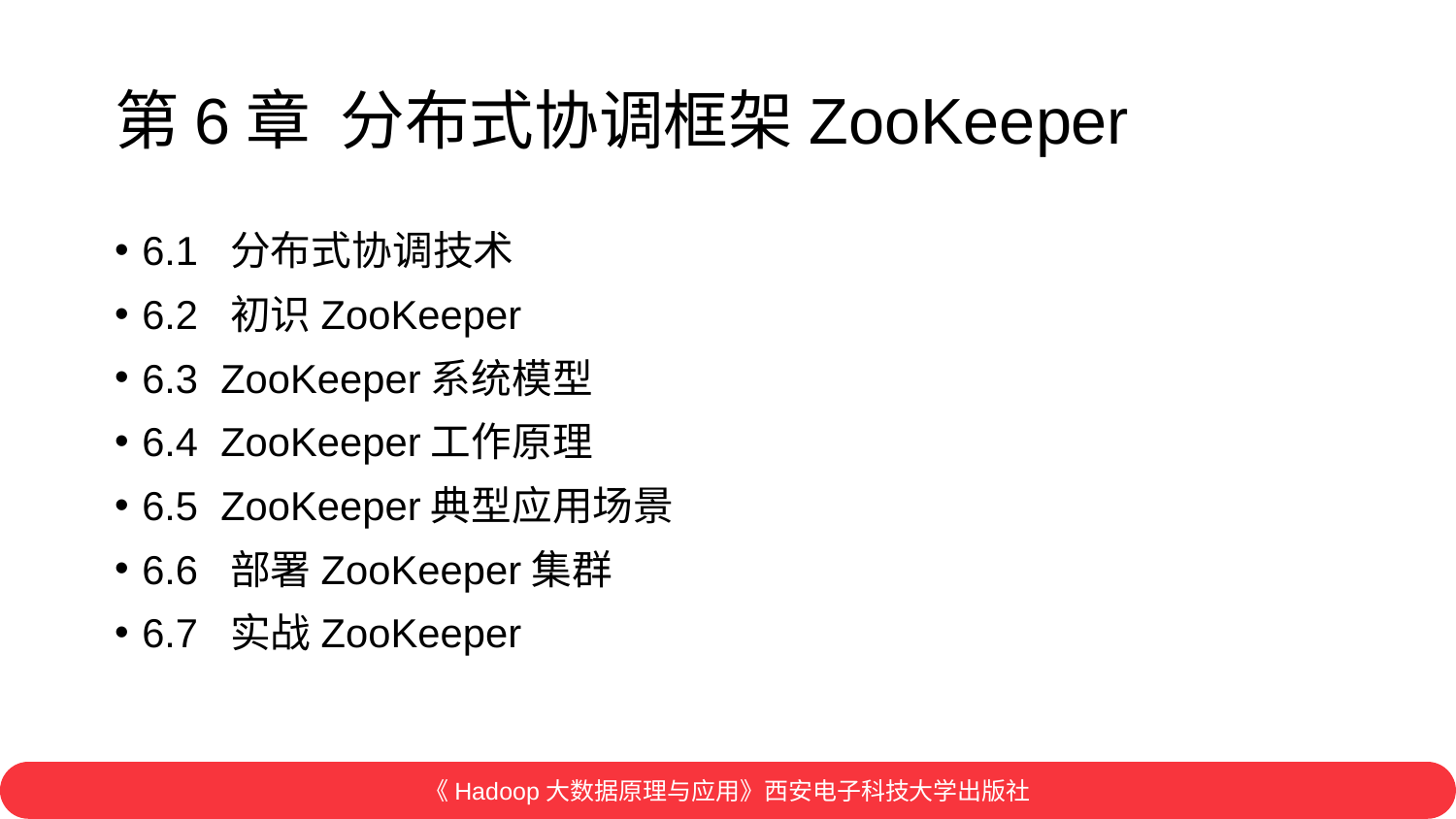

# 第6章  分布式协调框架ZooKeeper
6.1  分布式协调技术
6.2  初识ZooKeeper
6.3  ZooKeeper系统模型
6.4  ZooKeeper工作原理
6.5  ZooKeeper典型应用场景
6.6  部署ZooKeeper集群
6.7  实战ZooKeeper